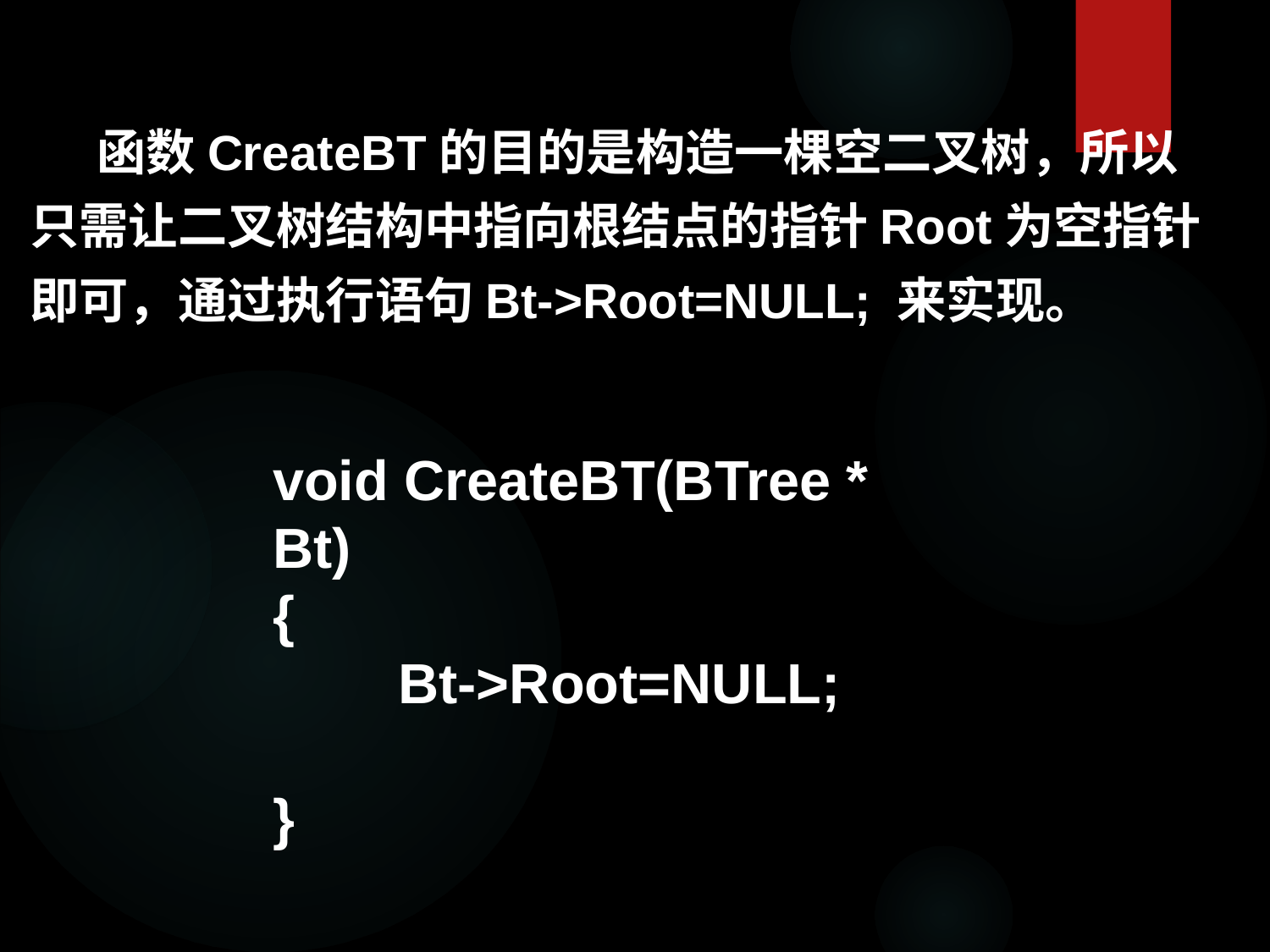

函数CreateBT的目的是构造一棵空二叉树，所以只需让二叉树结构中指向根结点的指针Root为空指针即可，通过执行语句Bt->Root=NULL; 来实现。
void CreateBT(BTree * Bt)
{
        Bt->Root=NULL;
}